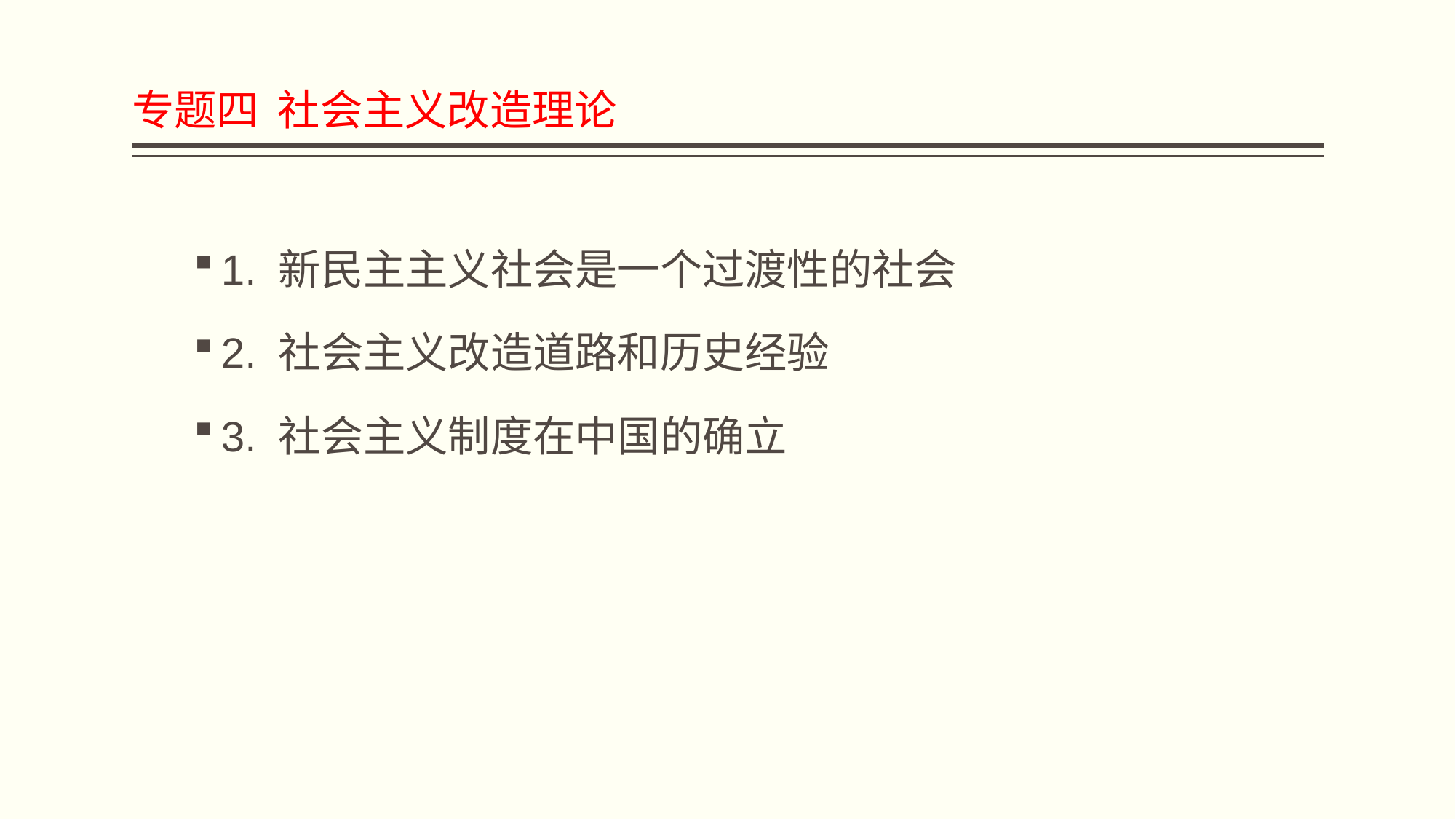

# 专题四  社会主义改造理论
1. 新民主主义社会是一个过渡性的社会
2. 社会主义改造道路和历史经验
3. 社会主义制度在中国的确立